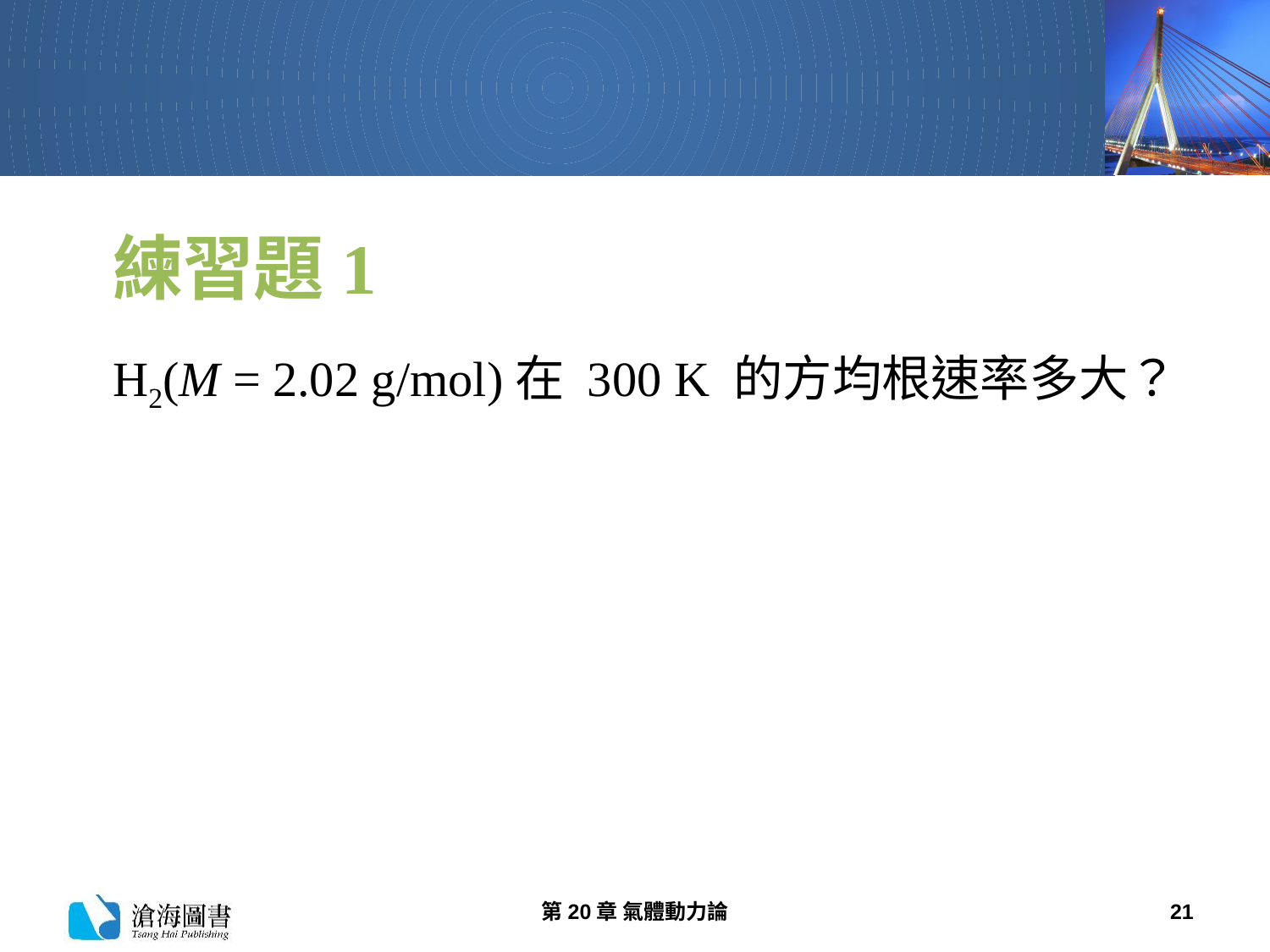

# 練習題1
H2(M = 2.02 g/mol)在 300 K 的方均根速率多大？

第20章 氣體動力論
21